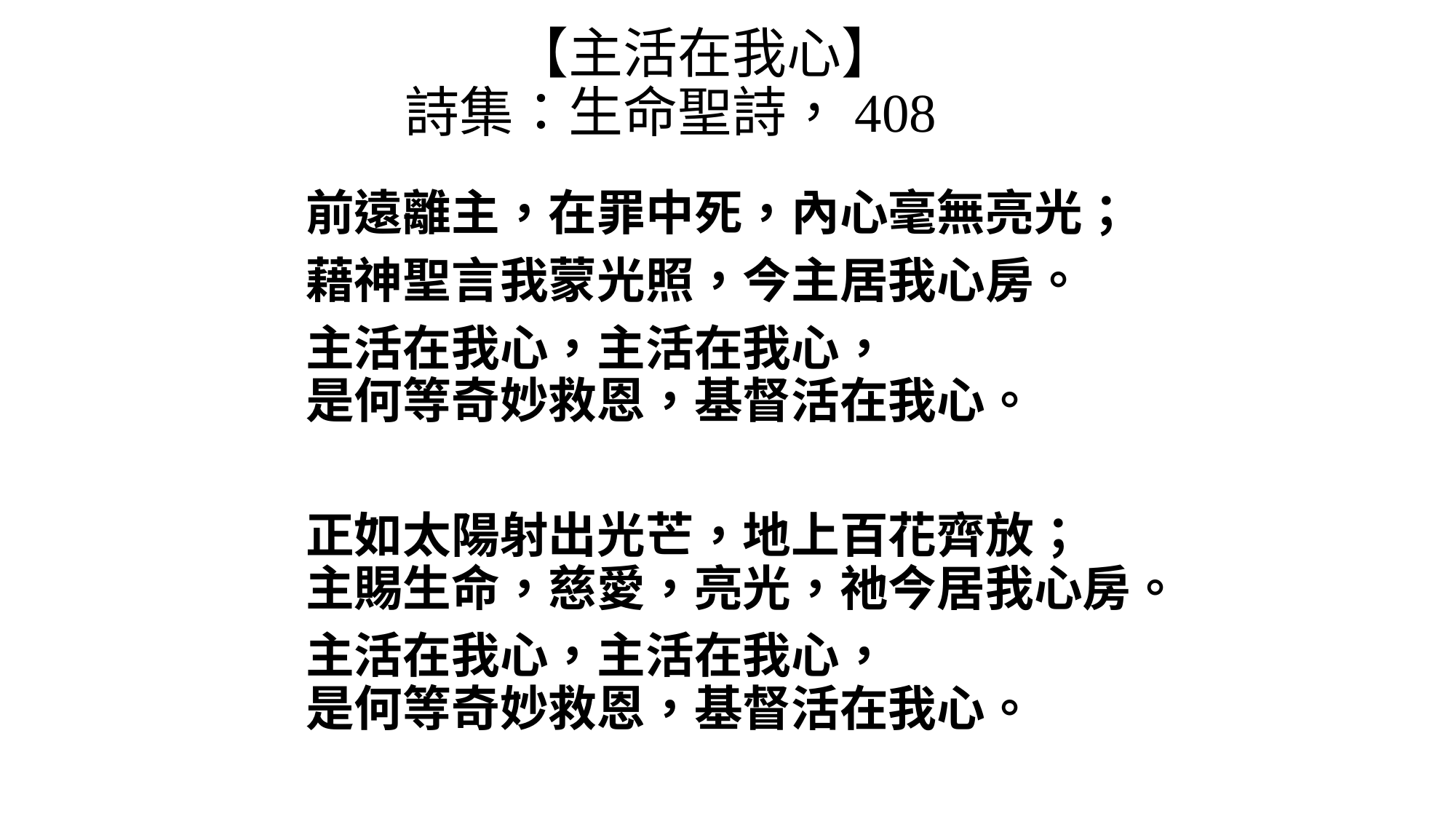

# 【主活在我心】 詩集：生命聖詩，408
前遠離主，在罪中死，內心毫無亮光；
藉神聖言我蒙光照，今主居我心房。
主活在我心，主活在我心，
是何等奇妙救恩，基督活在我心。

正如太陽射出光芒，地上百花齊放；
主賜生命，慈愛，亮光，祂今居我心房。
主活在我心，主活在我心，
是何等奇妙救恩，基督活在我心。